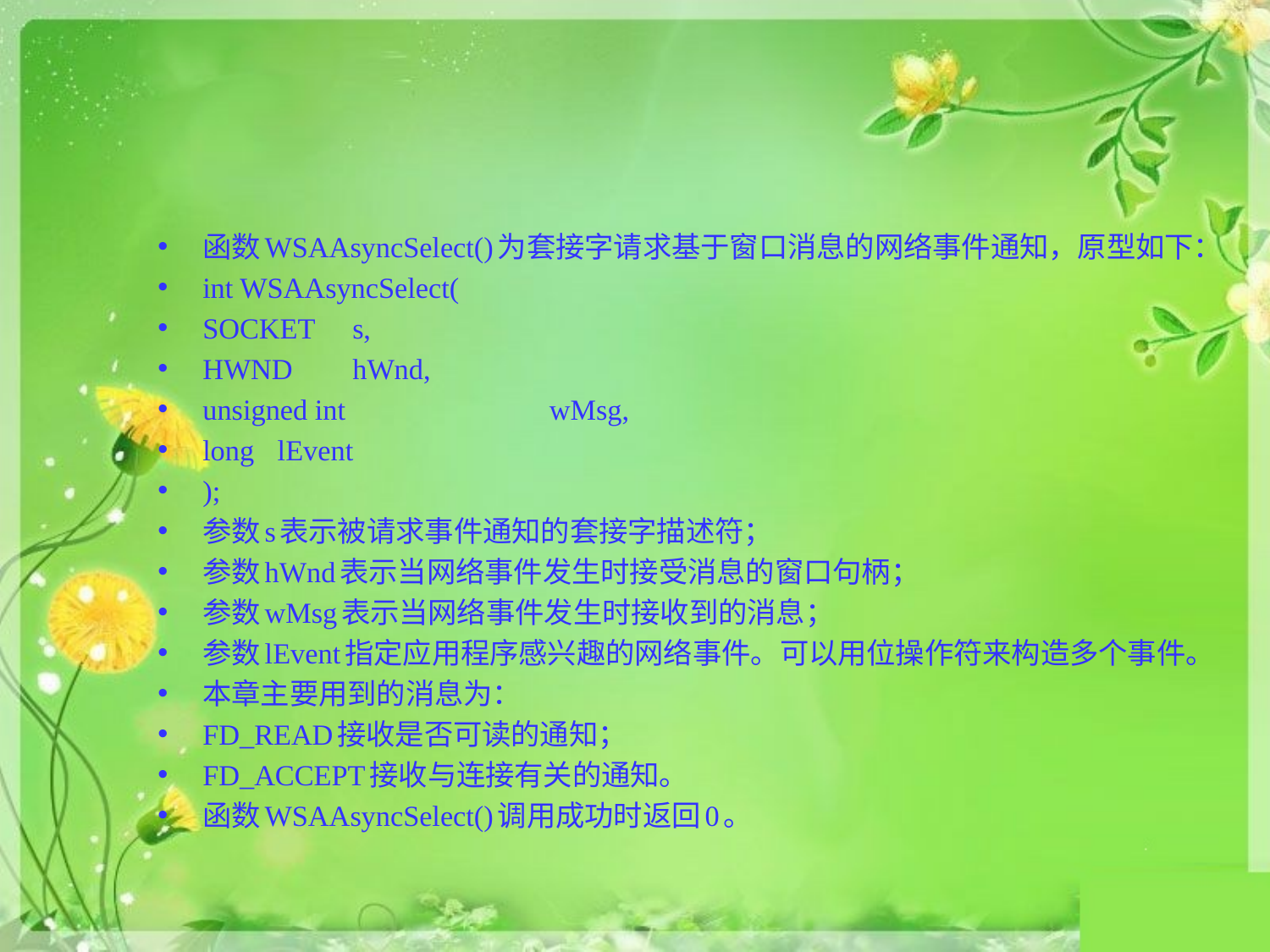

#
函数WSAAsyncSelect()为套接字请求基于窗口消息的网络事件通知，原型如下：
int WSAAsyncSelect(
SOCKET 		s,
HWND 		hWnd,
unsigned int 	                 wMsg,
long 			lEvent
);
参数s表示被请求事件通知的套接字描述符；
参数hWnd表示当网络事件发生时接受消息的窗口句柄；
参数wMsg表示当网络事件发生时接收到的消息；
参数lEvent指定应用程序感兴趣的网络事件。可以用位操作符来构造多个事件。
本章主要用到的消息为：
FD_READ接收是否可读的通知；
FD_ACCEPT接收与连接有关的通知。
函数WSAAsyncSelect()调用成功时返回0。